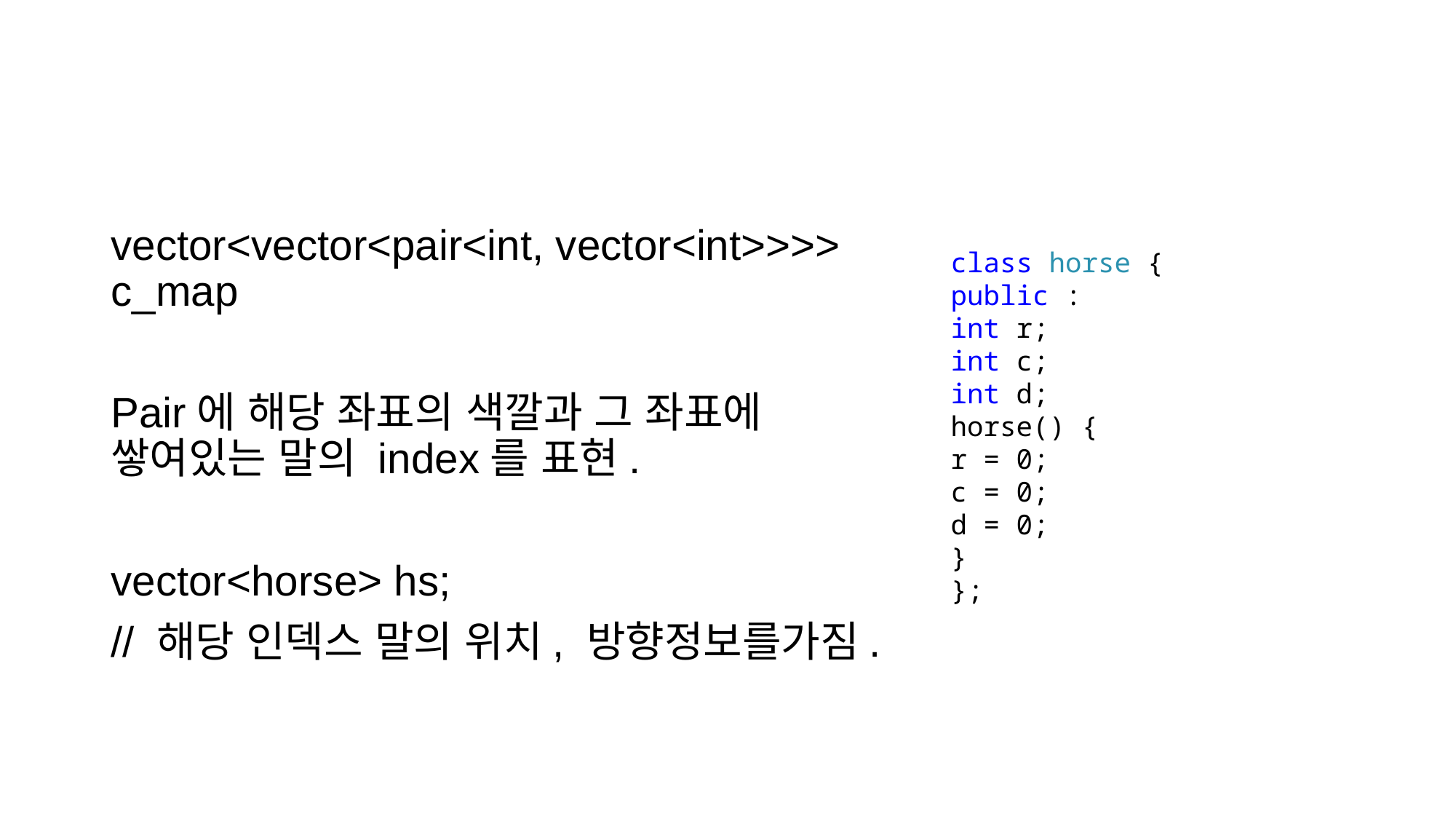

#
vector<vector<pair<int, vector<int>>>> c_map

Pair에 해당 좌표의 색깔과 그 좌표에 쌓여있는 말의 index를 표현.

vector<horse> hs;
// 해당 인덱스 말의 위치, 방향정보를가짐.

class horse {
public :
int r;
int c;
int d;
horse() {
r = 0;
c = 0;
d = 0;
}
};